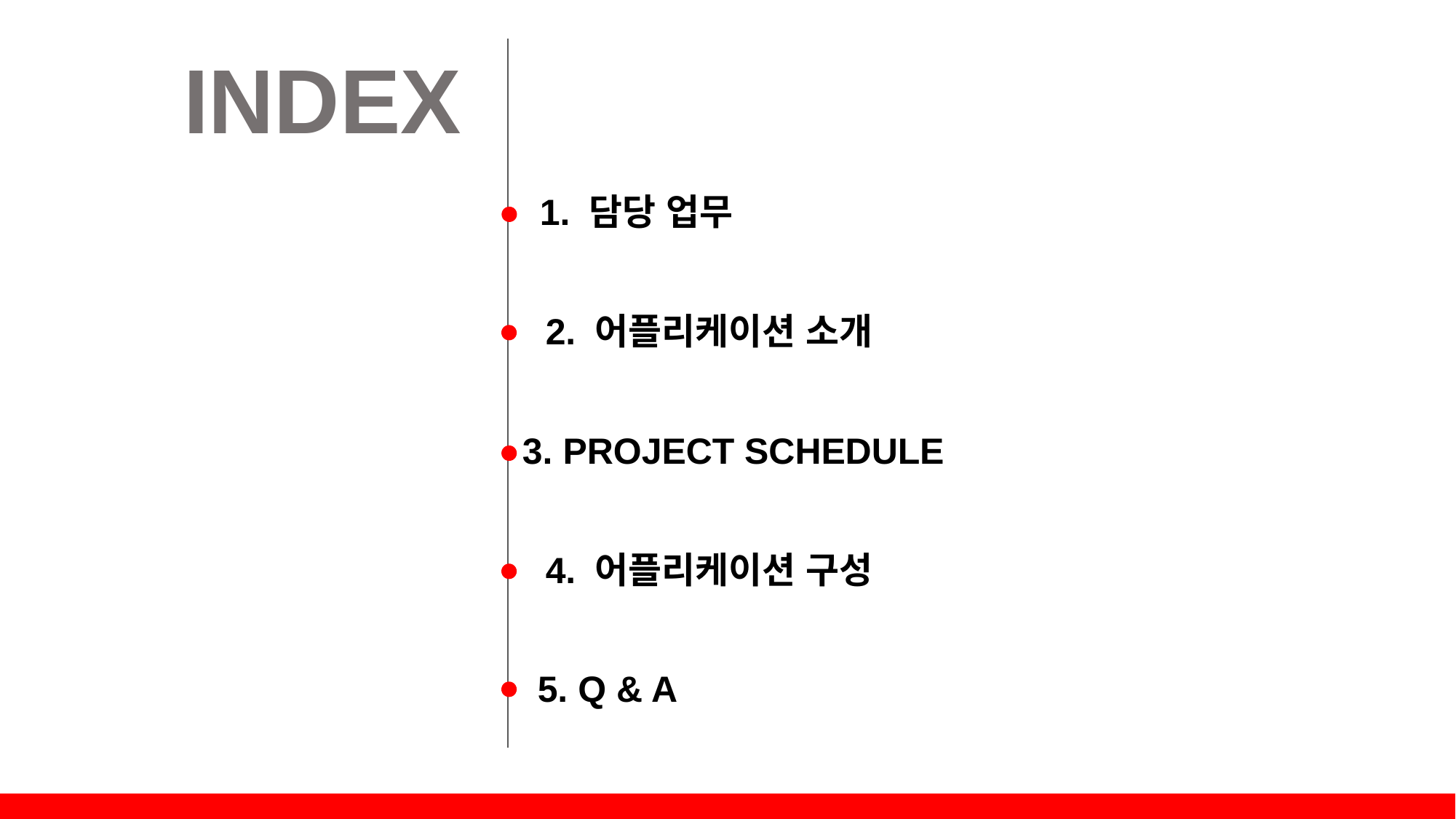

INDEX
1. 담당 업무

2. 어플리케이션 소개

3. PROJECT SCHEDULE

4. 어플리케이션 구성

5. Q & A